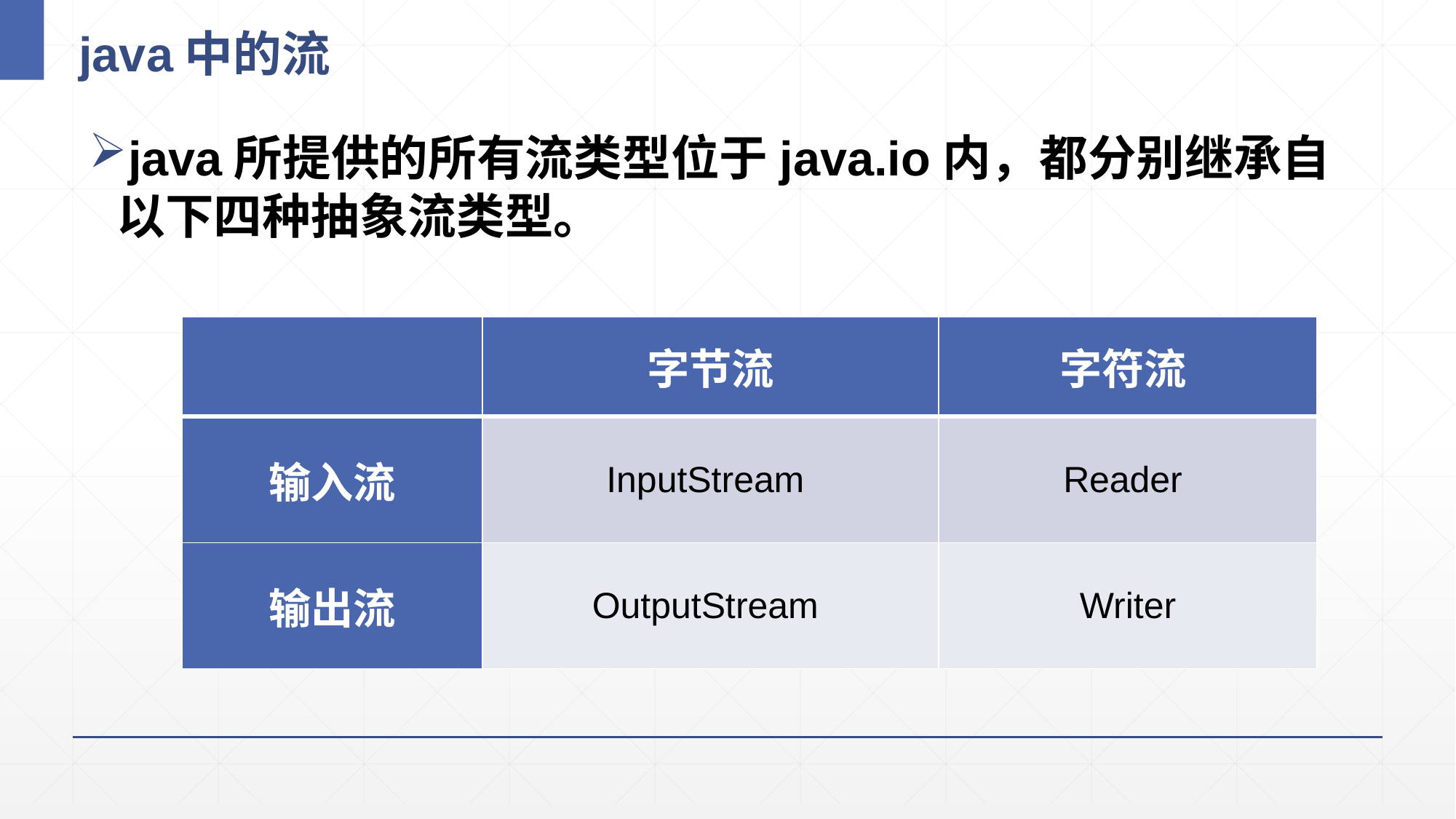

# java中的流
java所提供的所有流类型位于java.io内，都分别继承自以下四种抽象流类型。

|  | 字节流 | 字符流 |
| --- | --- | --- |
| 输入流 | InputStream | Reader |
| 输出流 | OutputStream | Writer |